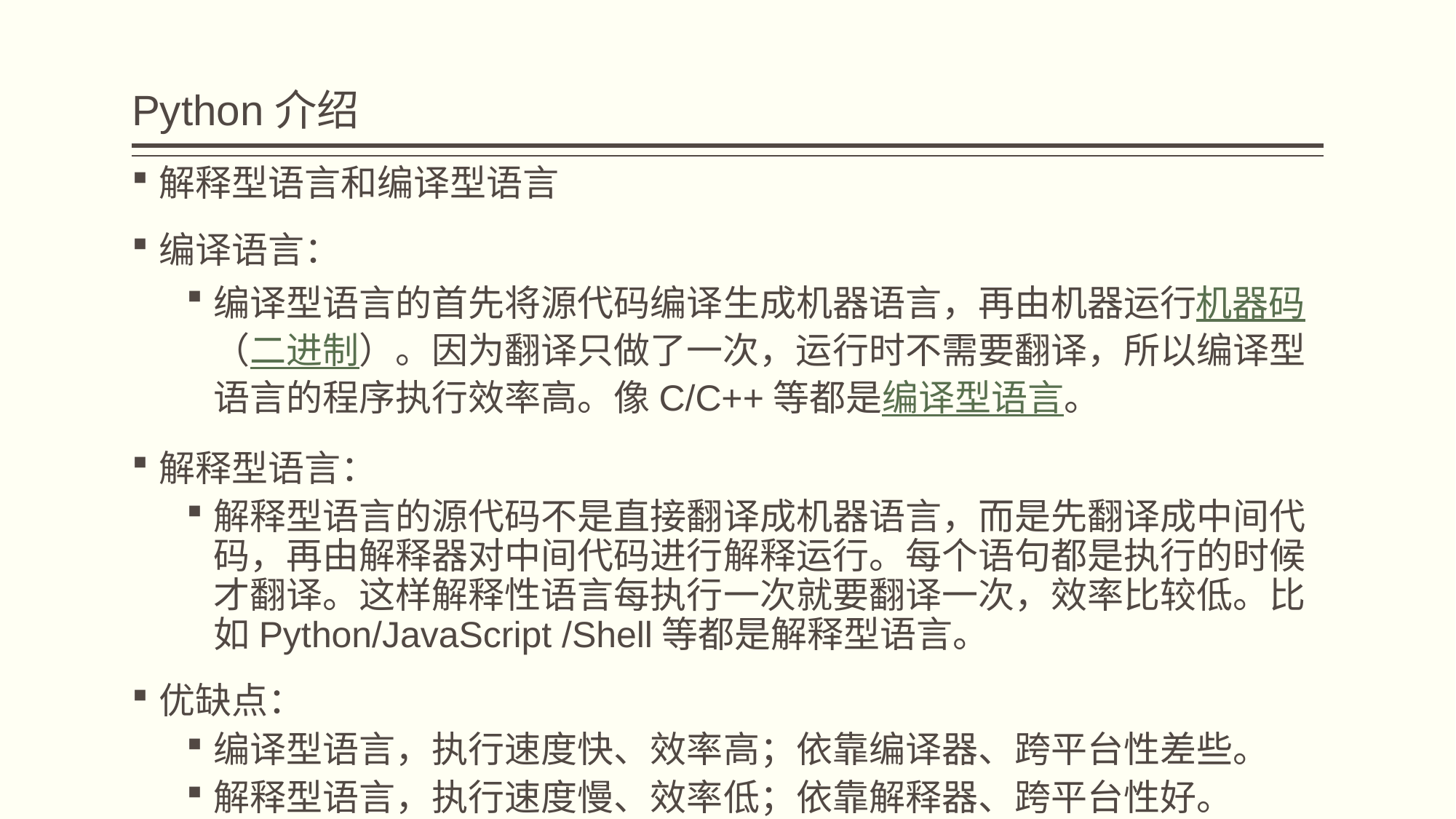

# Python介绍
解释型语言和编译型语言
编译语言：
编译型语言的首先将源代码编译生成机器语言，再由机器运行机器码（二进制）。因为翻译只做了一次，运行时不需要翻译，所以编译型语言的程序执行效率高。像C/C++等都是编译型语言。
解释型语言：
解释型语言的源代码不是直接翻译成机器语言，而是先翻译成中间代码，再由解释器对中间代码进行解释运行。每个语句都是执行的时候才翻译。这样解释性语言每执行一次就要翻译一次，效率比较低。比如Python/JavaScript /Shell等都是解释型语言。
优缺点：
编译型语言，执行速度快、效率高；依靠编译器、跨平台性差些。
解释型语言，执行速度慢、效率低；依靠解释器、跨平台性好。